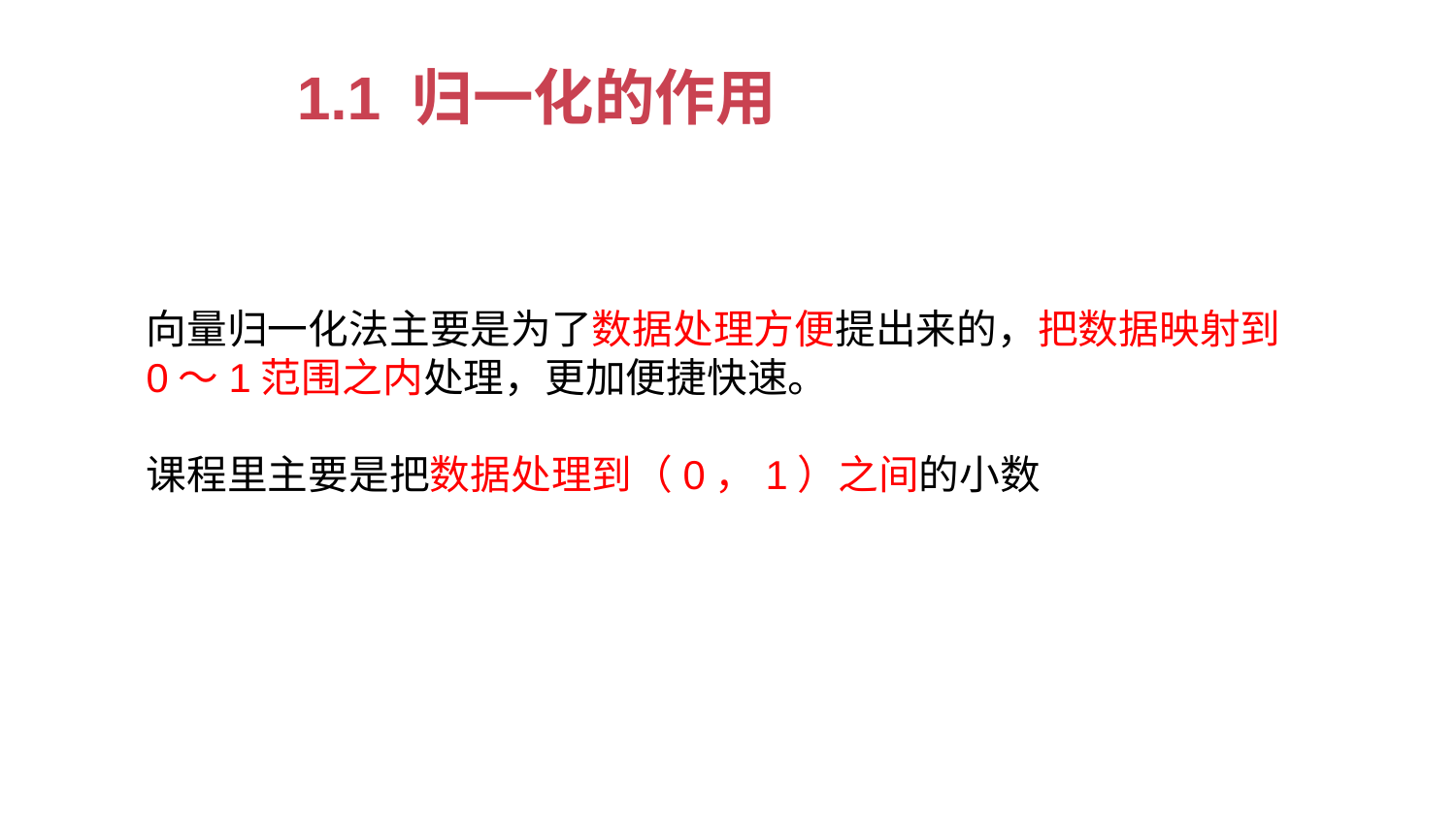

1.1 归一化的作用
向量归一化法主要是为了数据处理方便提出来的，把数据映射到0～1范围之内处理，更加便捷快速。

课程里主要是把数据处理到（0，1）之间的小数